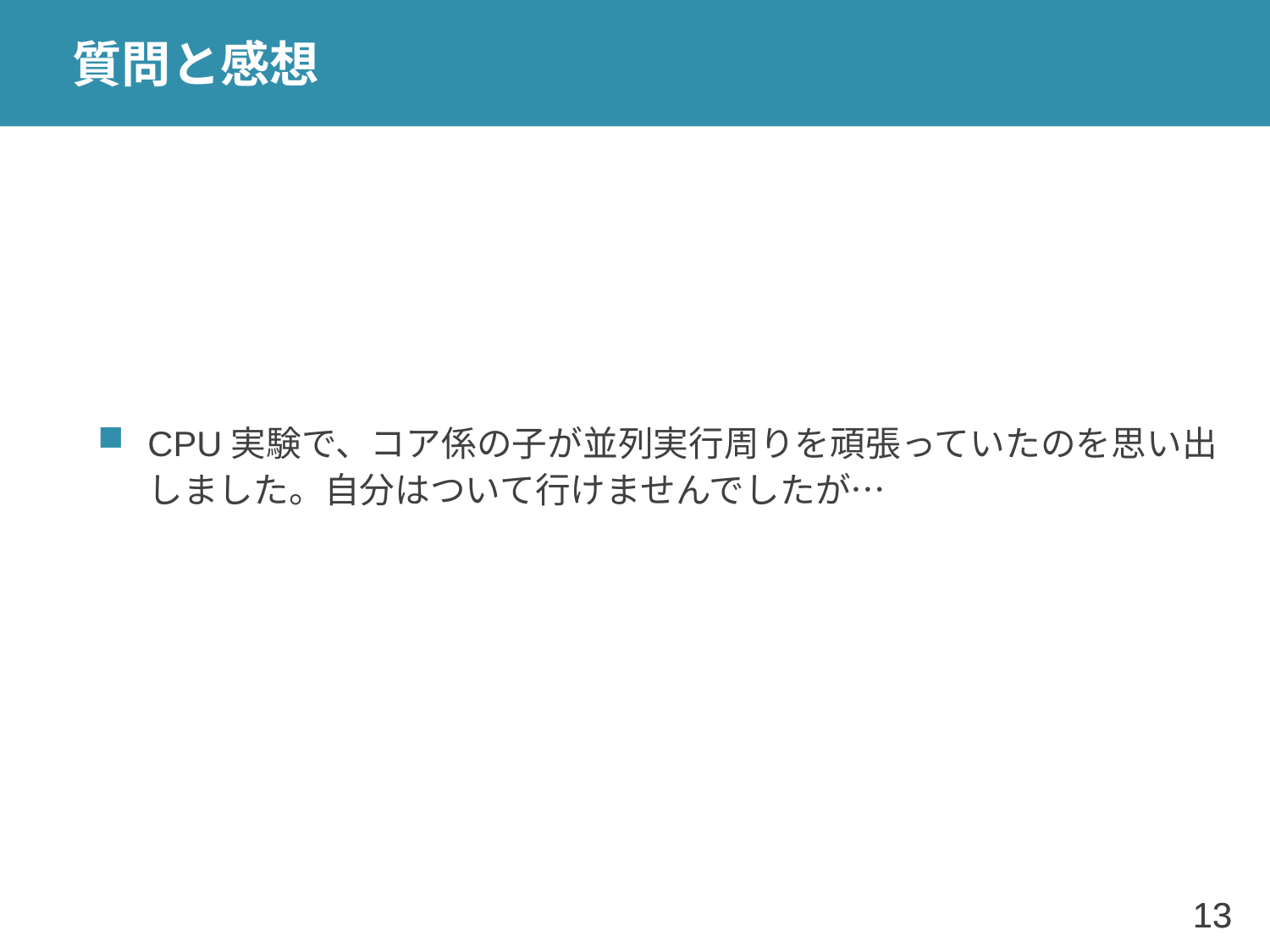

# 質問と感想
CPU実験で、コア係の子が並列実行周りを頑張っていたのを思い出しました。自分はついて行けませんでしたが…